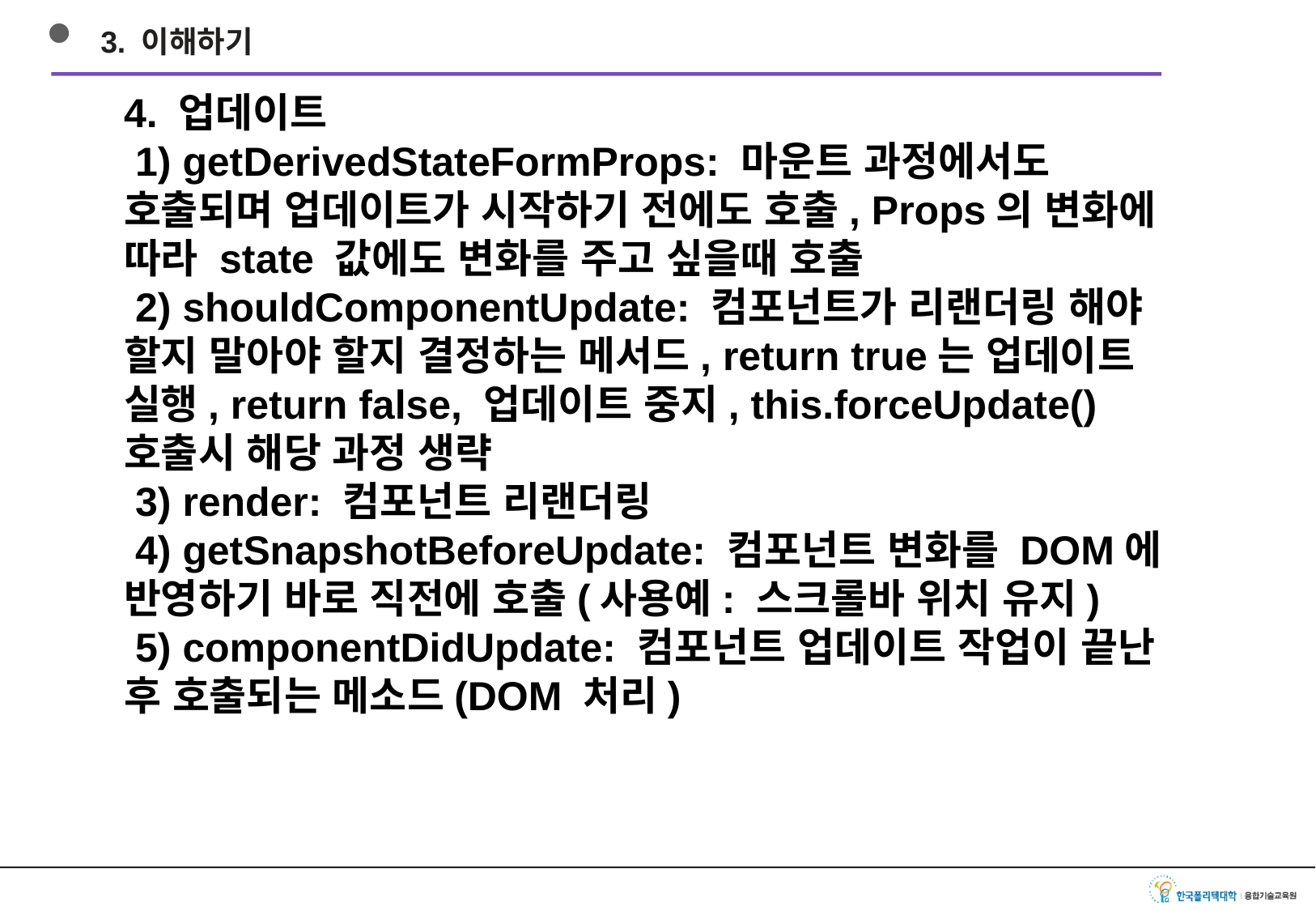

3. 이해하기
4. 업데이트
 1) getDerivedStateFormProps: 마운트 과정에서도 호출되며 업데이트가 시작하기 전에도 호출, Props의 변화에 따라 state 값에도 변화를 주고 싶을때 호출
 2) shouldComponentUpdate: 컴포넌트가 리랜더링 해야 할지 말아야 할지 결정하는 메서드, return true는 업데이트 실행, return false, 업데이트 중지, this.forceUpdate() 호출시 해당 과정 생략
 3) render: 컴포넌트 리랜더링
 4) getSnapshotBeforeUpdate: 컴포넌트 변화를 DOM에 반영하기 바로 직전에 호출(사용예: 스크롤바 위치 유지)
 5) componentDidUpdate: 컴포넌트 업데이트 작업이 끝난 후 호출되는 메소드(DOM 처리)